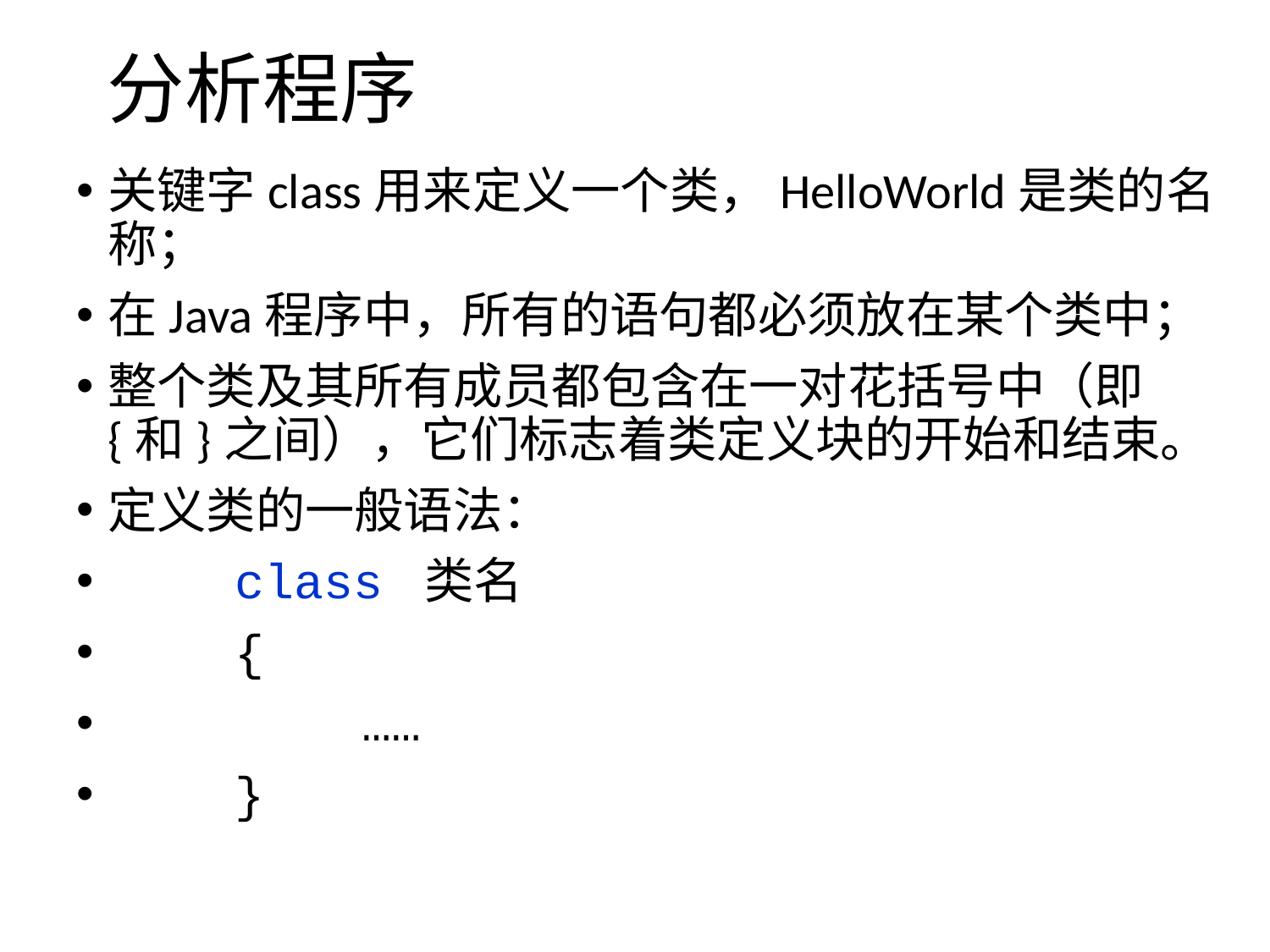

分析程序
关键字class用来定义一个类，HelloWorld是类的名称；
在Java程序中，所有的语句都必须放在某个类中；
整个类及其所有成员都包含在一对花括号中（即{和}之间），它们标志着类定义块的开始和结束。
定义类的一般语法：
	class 类名
	{
		……
	}